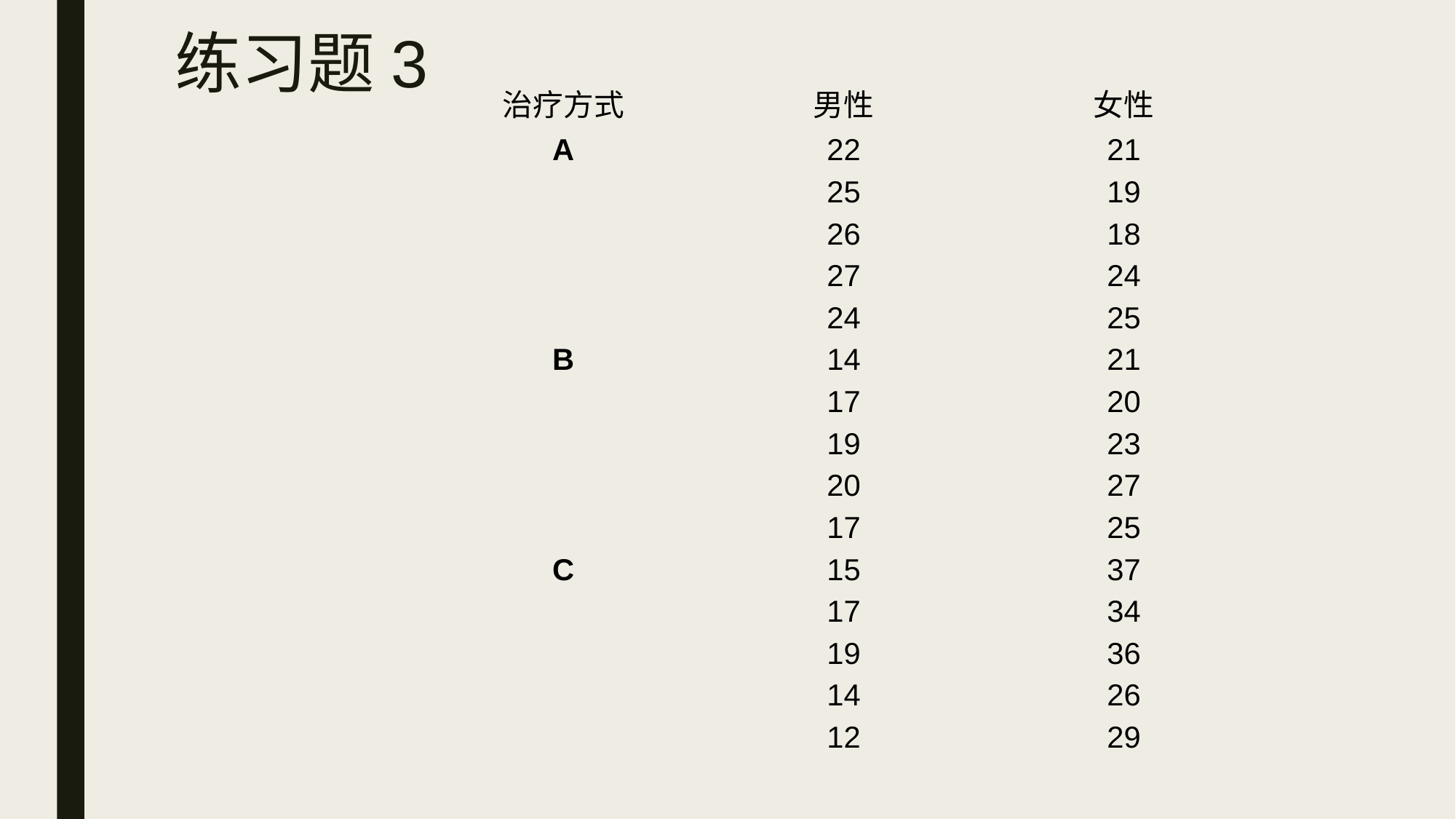

# 练习题3
| 治疗方式 | 男性 | 女性 |
| --- | --- | --- |
| A | 22 | 21 |
|  | 25 | 19 |
|  | 26 | 18 |
|  | 27 | 24 |
|  | 24 | 25 |
| B | 14 | 21 |
|  | 17 | 20 |
|  | 19 | 23 |
|  | 20 | 27 |
|  | 17 | 25 |
| C | 15 | 37 |
|  | 17 | 34 |
|  | 19 | 36 |
|  | 14 | 26 |
|  | 12 | 29 |